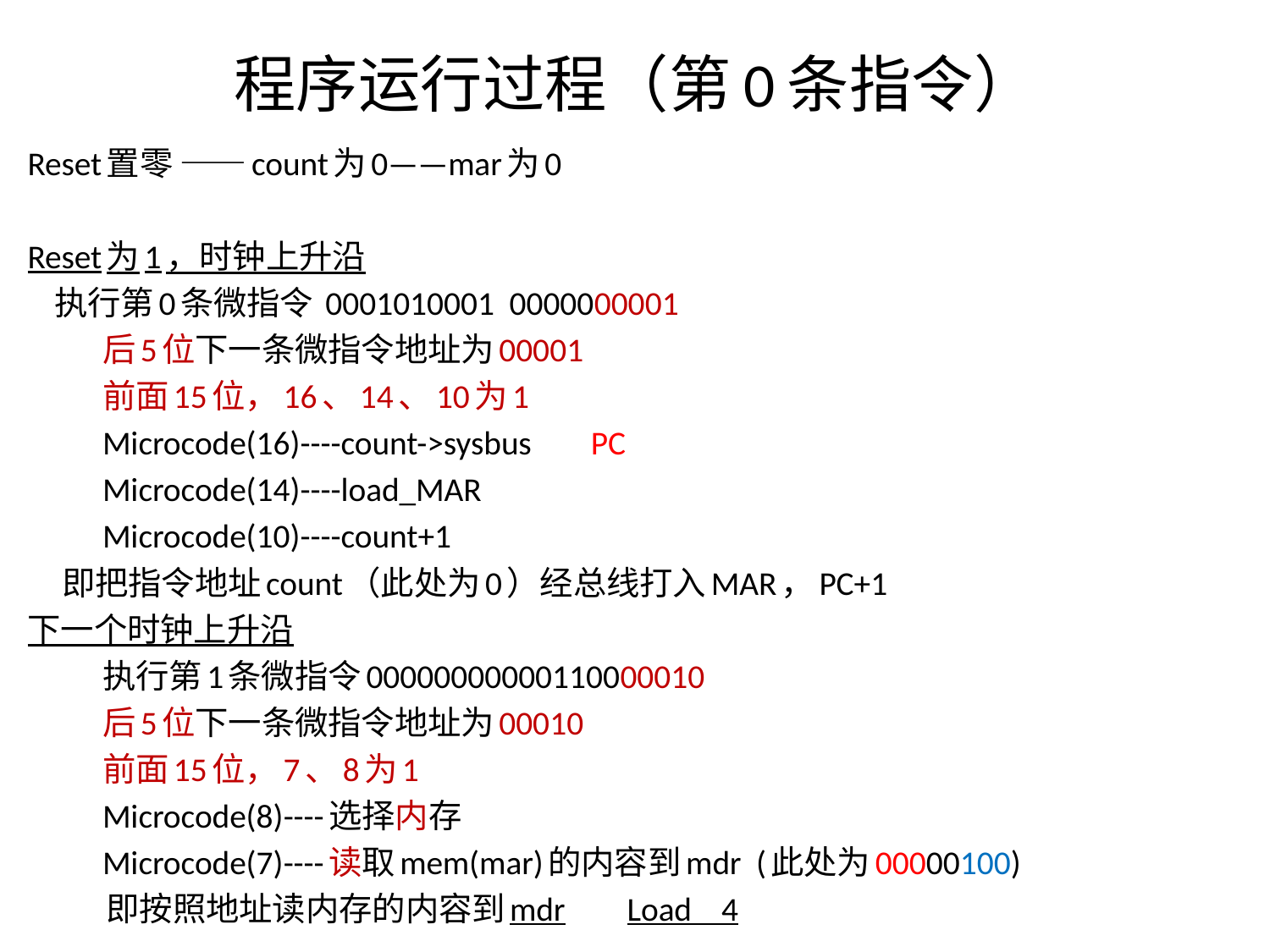

# 程序运行过程（第0条指令）
Reset置零 ——count为0——mar为0

Reset为1，时钟上升沿
   执行第0条微指令 0001010001  0000000001
	后5位下一条微指令地址为00001
	前面15位，16、14、10为1
	Microcode(16)----count->sysbus        PC
	Microcode(14)----load_MAR
	Microcode(10)----count+1
    即把指令地址count（此处为0）经总线打入MAR，PC+1
下一个时钟上升沿
	执行第1条微指令00000000000110000010
	后5位下一条微指令地址为00010
	前面15位，7、8为1
	Microcode(8)----选择内存
	Microcode(7)----读取mem(mar)的内容到mdr  (此处为00000100)
          即按照地址读内存的内容到mdr			Load    4